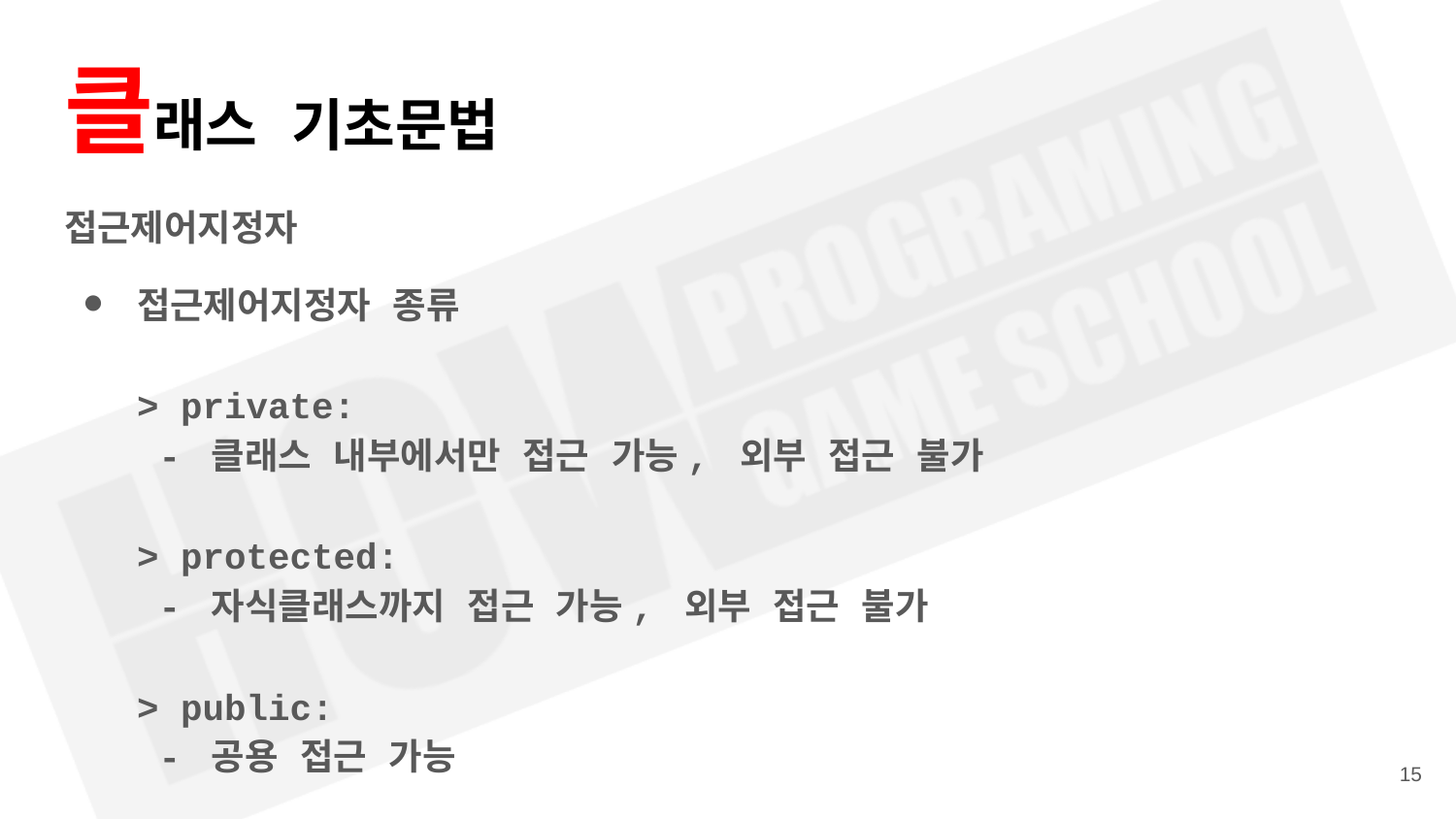

# 클래스 기초문법
접근제어지정자
접근제어지정자 종류
> private:
 - 클래스 내부에서만 접근 가능, 외부 접근 불가
> protected:
 - 자식클래스까지 접근 가능, 외부 접근 불가
> public:
 - 공용 접근 가능
15